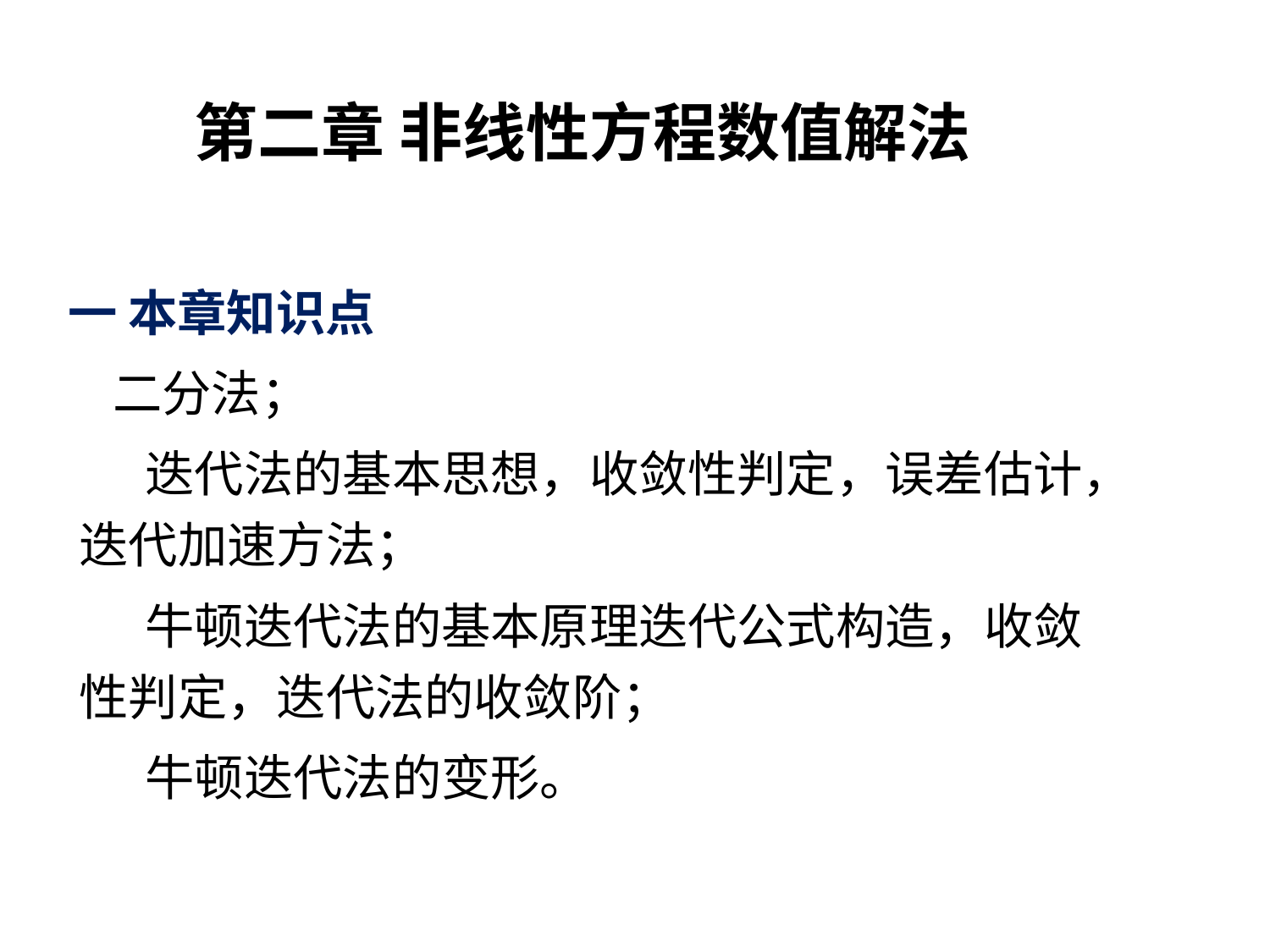

第二章 非线性方程数值解法

一 本章知识点
   二分法；
      迭代法的基本思想，收敛性判定，误差估计，迭代加速方法；
      牛顿迭代法的基本原理迭代公式构造，收敛性判定，迭代法的收敛阶；
      牛顿迭代法的变形。